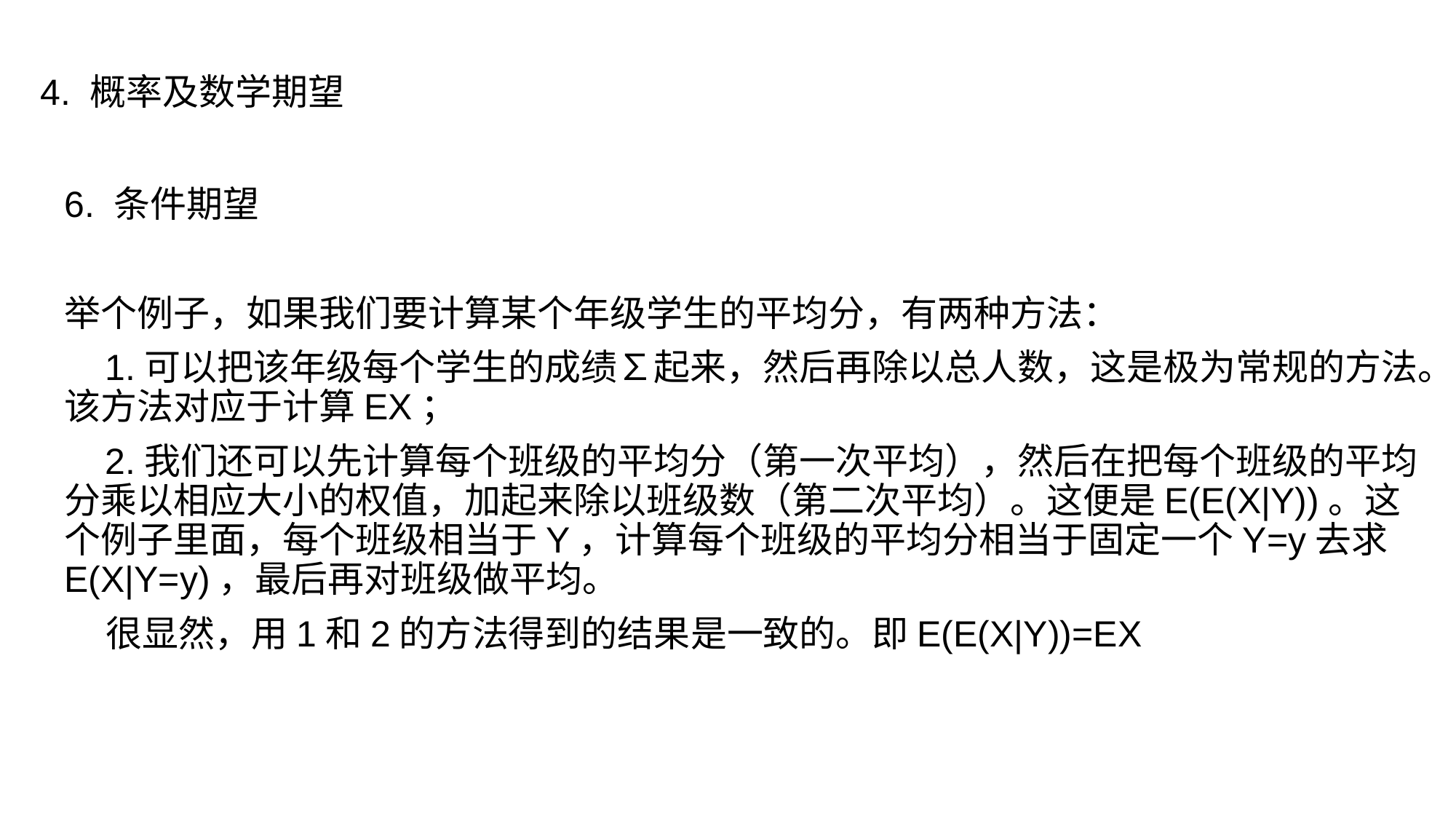

4. 概率及数学期望

6. 条件期望

举个例子，如果我们要计算某个年级学生的平均分，有两种方法：
    1.可以把该年级每个学生的成绩∑起来，然后再除以总人数，这是极为常规的方法。该方法对应于计算EX；
    2.我们还可以先计算每个班级的平均分（第一次平均），然后在把每个班级的平均分乘以相应大小的权值，加起来除以班级数（第二次平均）。这便是E(E(X|Y))。这个例子里面，每个班级相当于Y，计算每个班级的平均分相当于固定一个Y=y去求E(X|Y=y)，最后再对班级做平均。
    很显然，用1和2的方法得到的结果是一致的。即E(E(X|Y))=EX